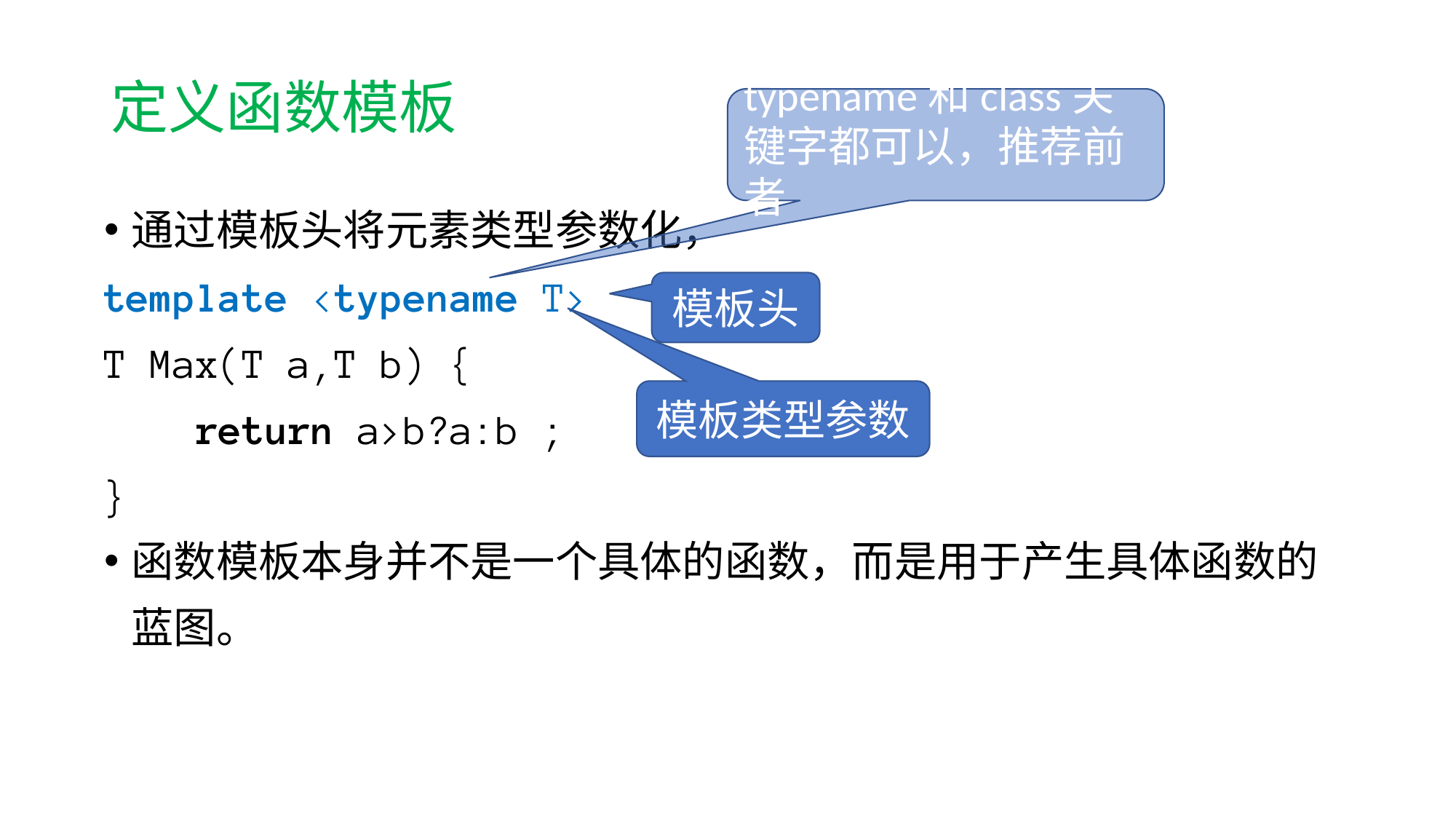

# 定义函数模板
typename和class关键字都可以，推荐前者
通过模板头将元素类型参数化，
template <typename T>
T Max(T a,T b) {
    return a>b?a:b ;
}
函数模板本身并不是一个具体的函数，而是用于产生具体函数的蓝图。
模板头
模板类型参数